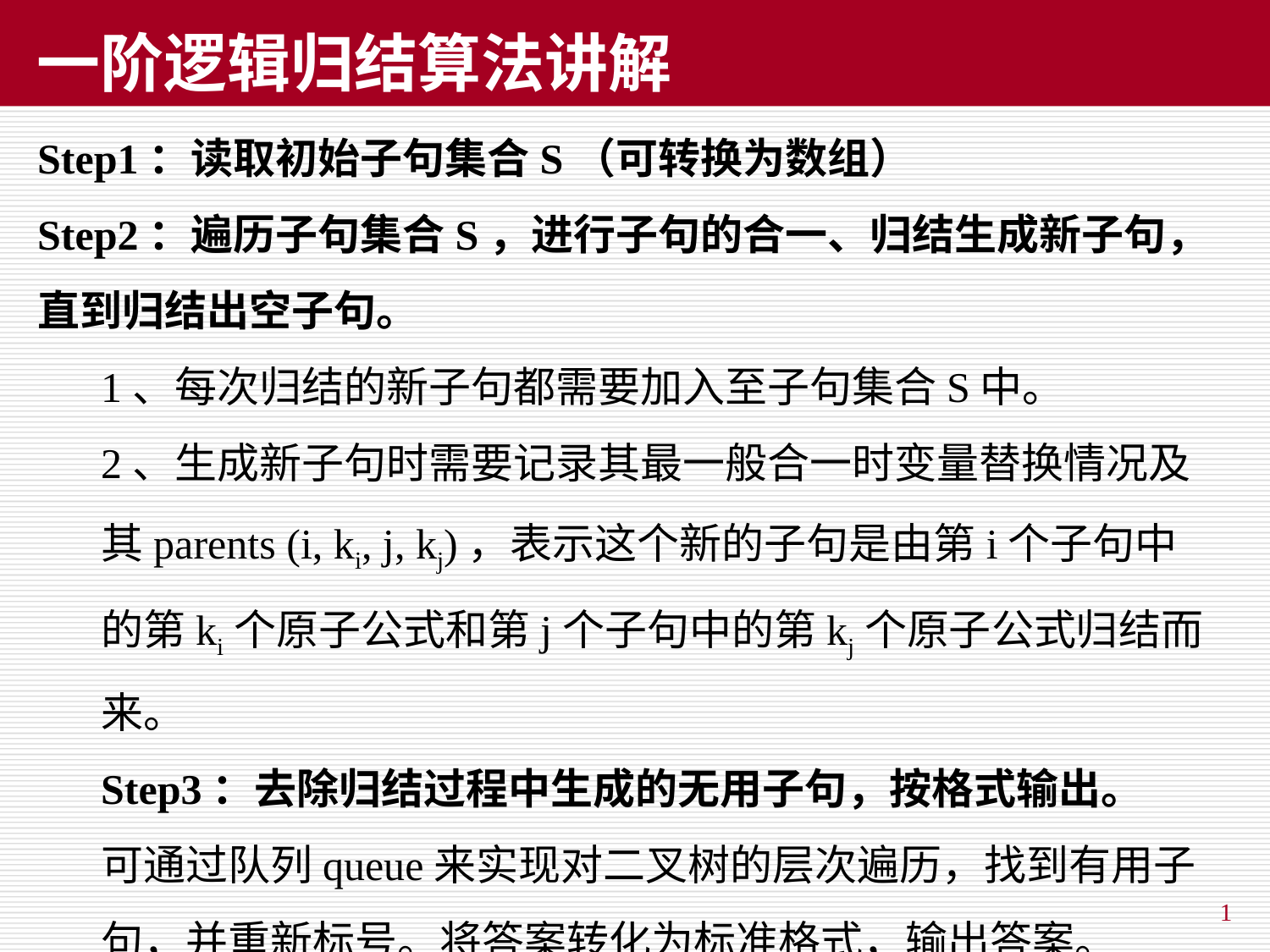

# 一阶逻辑归结算法讲解
Step1：读取初始子句集合S（可转换为数组）
Step2：遍历子句集合S，进行子句的合一、归结生成新子句，直到归结出空子句。
1、每次归结的新子句都需要加入至子句集合S中。
2、生成新子句时需要记录其最一般合一时变量替换情况及其parents (i, ki, j, kj)，表示这个新的子句是由第i个子句中的第ki个原子公式和第j个子句中的第kj个原子公式归结而来。
Step3：去除归结过程中生成的无用子句，按格式输出。
可通过队列queue来实现对二叉树的层次遍历，找到有用子句，并重新标号。将答案转化为标准格式，输出答案。
1